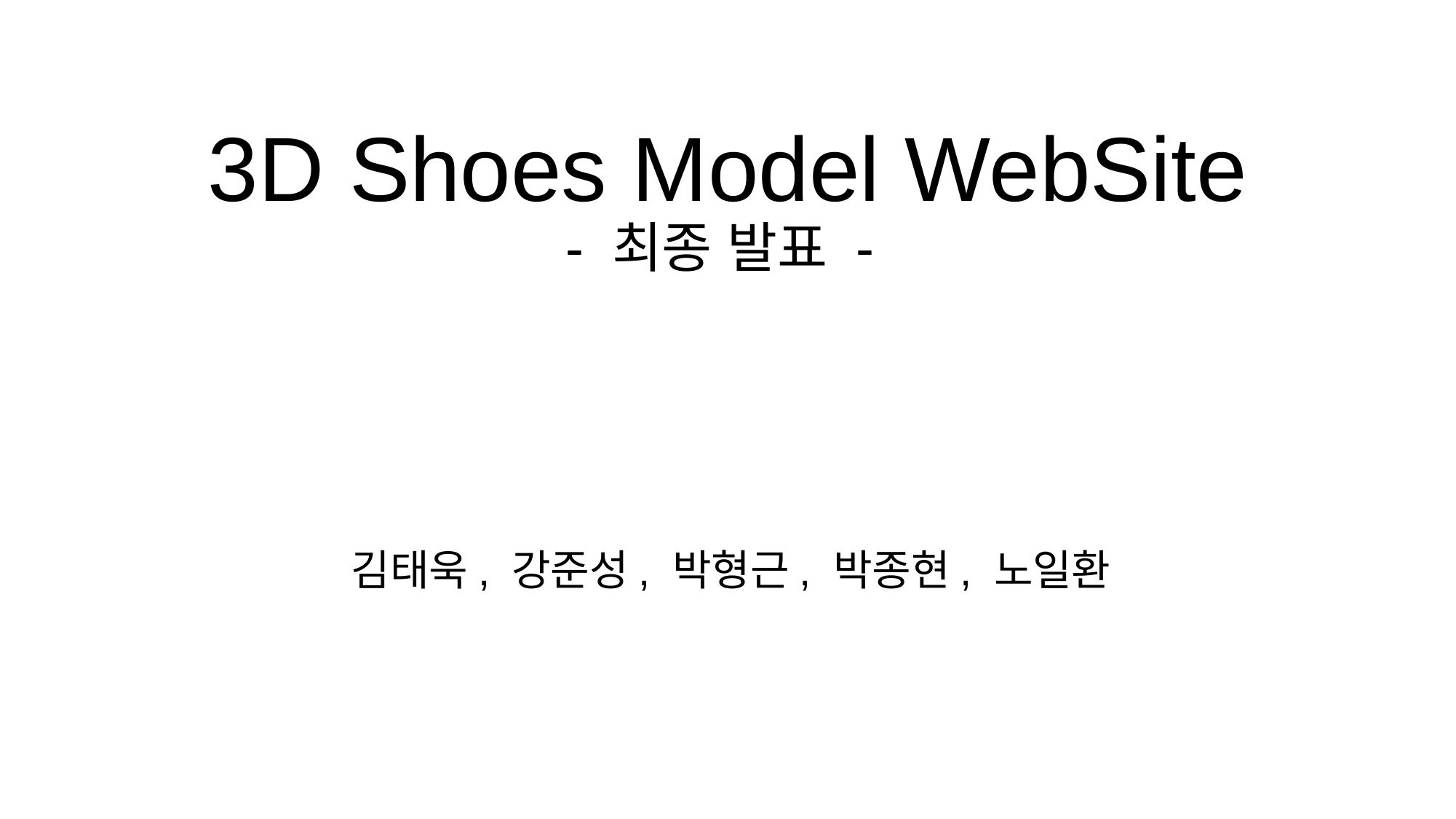

# 3D Shoes Model WebSite - 최종 발표 -
 김태욱, 강준성, 박형근, 박종현, 노일환